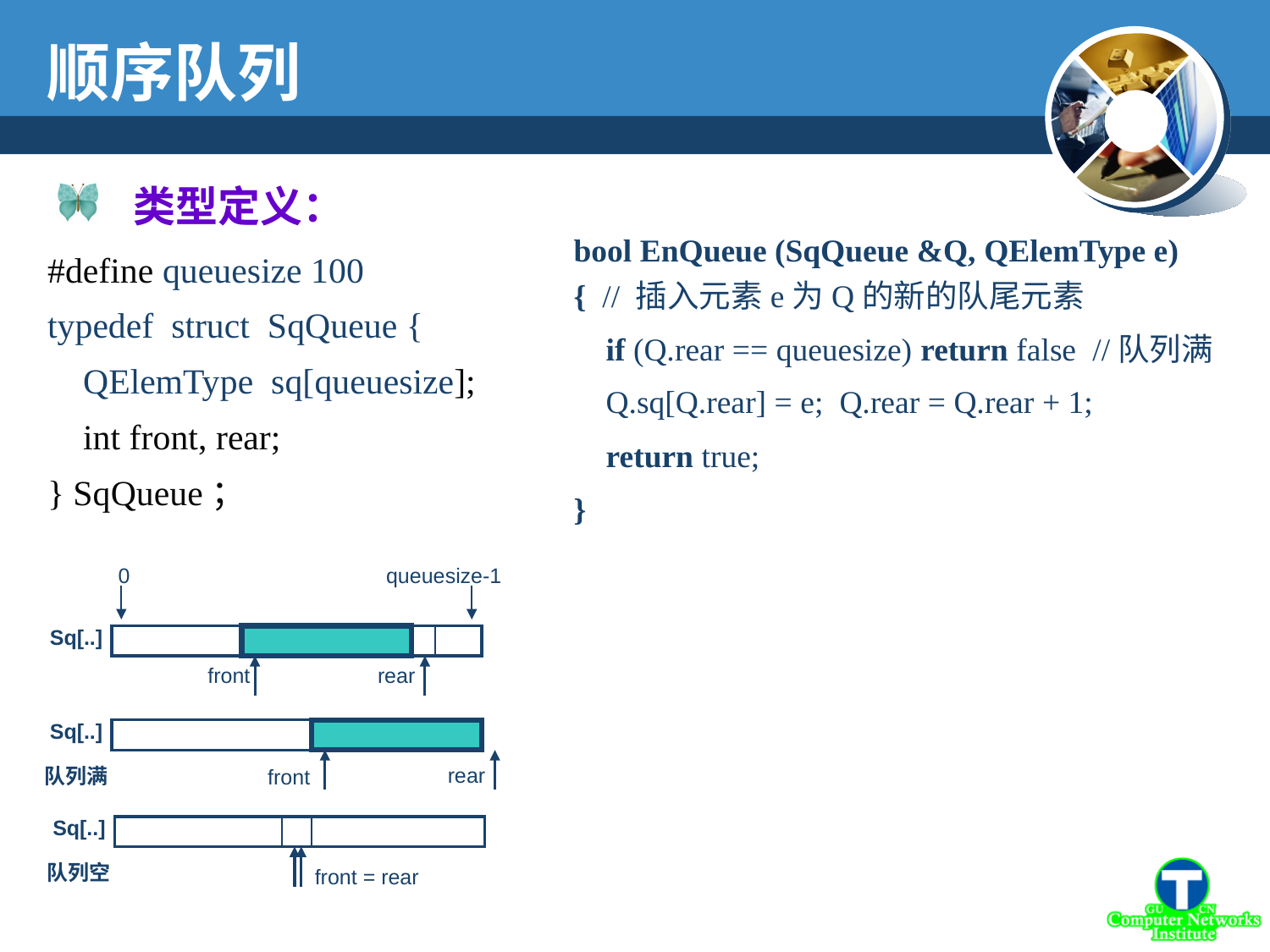

顺序队列
  类型定义：
bool EnQueue (SqQueue &Q, QElemType e)
{  // 插入元素e为Q的新的队尾元素
    if (Q.rear == queuesize) return false  //队列满
    Q.sq[Q.rear] = e;  Q.rear = Q.rear + 1;
    return true;
}
#define queuesize 100
typedef  struct  SqQueue {
    QElemType  sq[queuesize];
    int front, rear;
} SqQueue；
0
queuesize-1
Sq[..]

front
rear
Sq[..]

rear
队列满
front
Sq[..]

队列空
front = rear